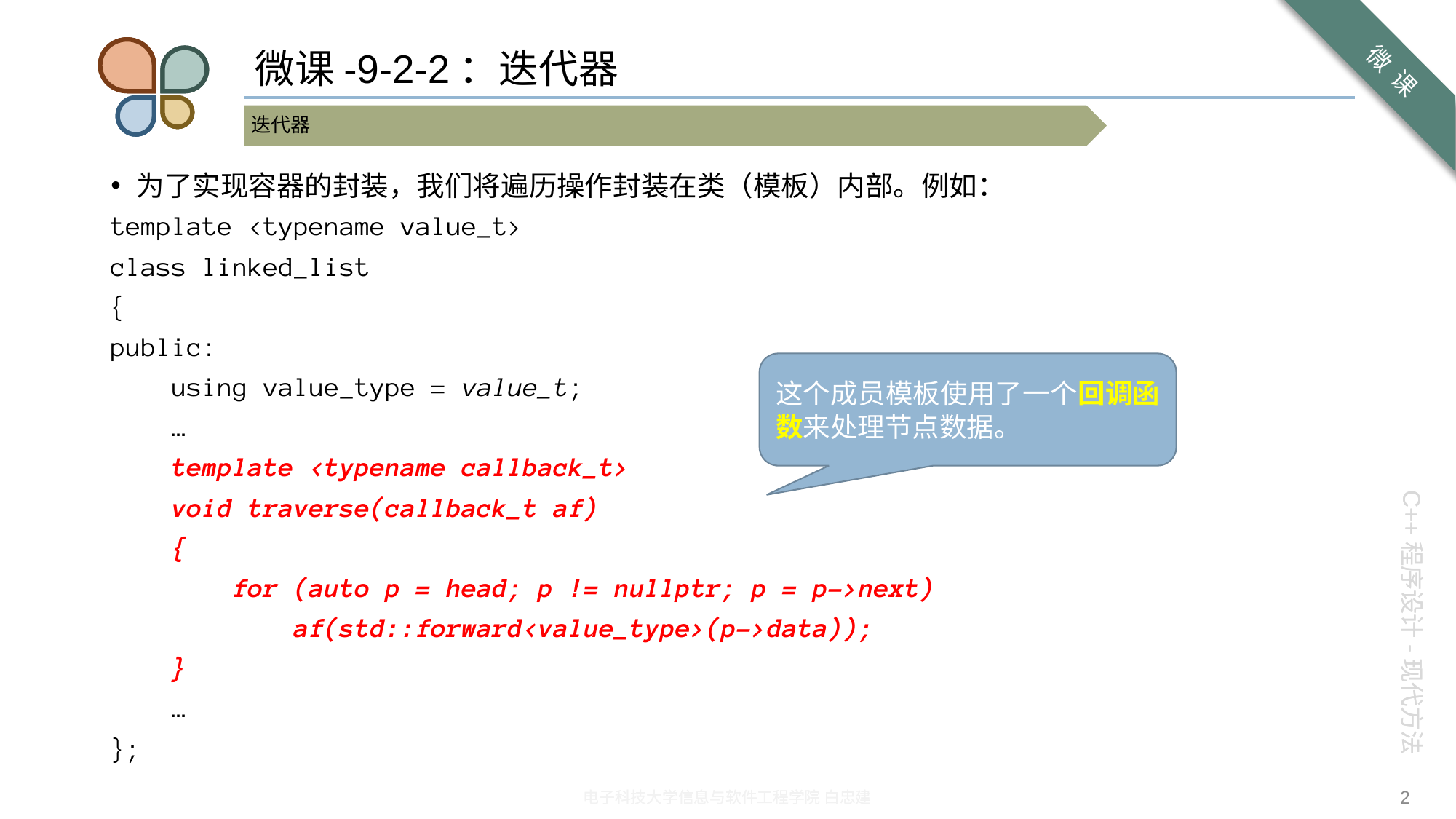

# 微课-9-2-2：迭代器
迭代器
为了实现容器的封装，我们将遍历操作封装在类（模板）内部。例如：
template <typename value_t>
class linked_list
{
public:
    using value_type = value_t;
    …
    template <typename callback_t>
    void traverse(callback_t af)
    {
        for (auto p = head; p != nullptr; p = p->next)
            af(std::forward<value_type>(p->data));
    }
    …
};
这个成员模板使用了一个回调函数来处理节点数据。
2